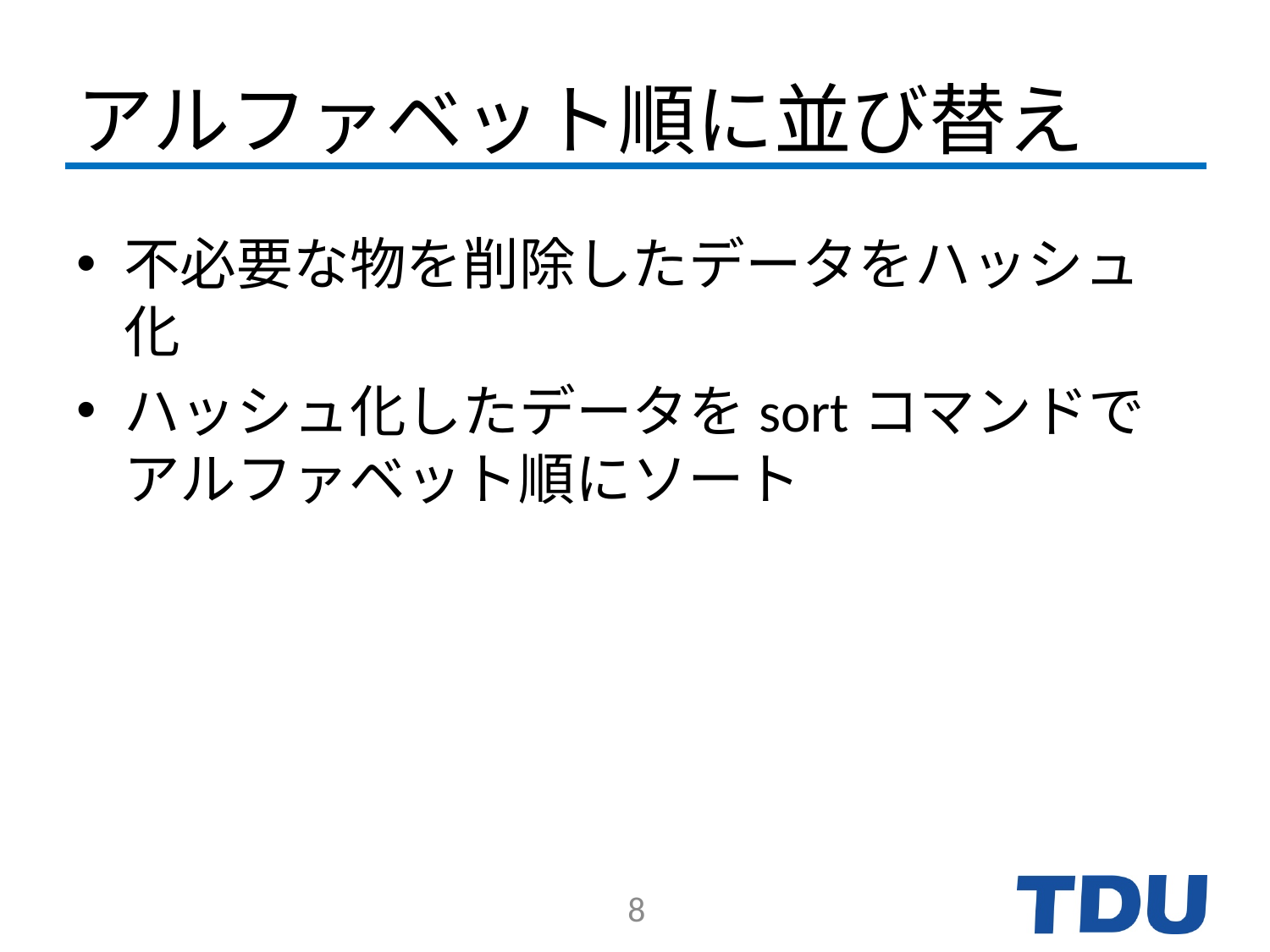

# アルファベット順に並び替え
不必要な物を削除したデータをハッシュ化
ハッシュ化したデータをsortコマンドでアルファベット順にソート

8